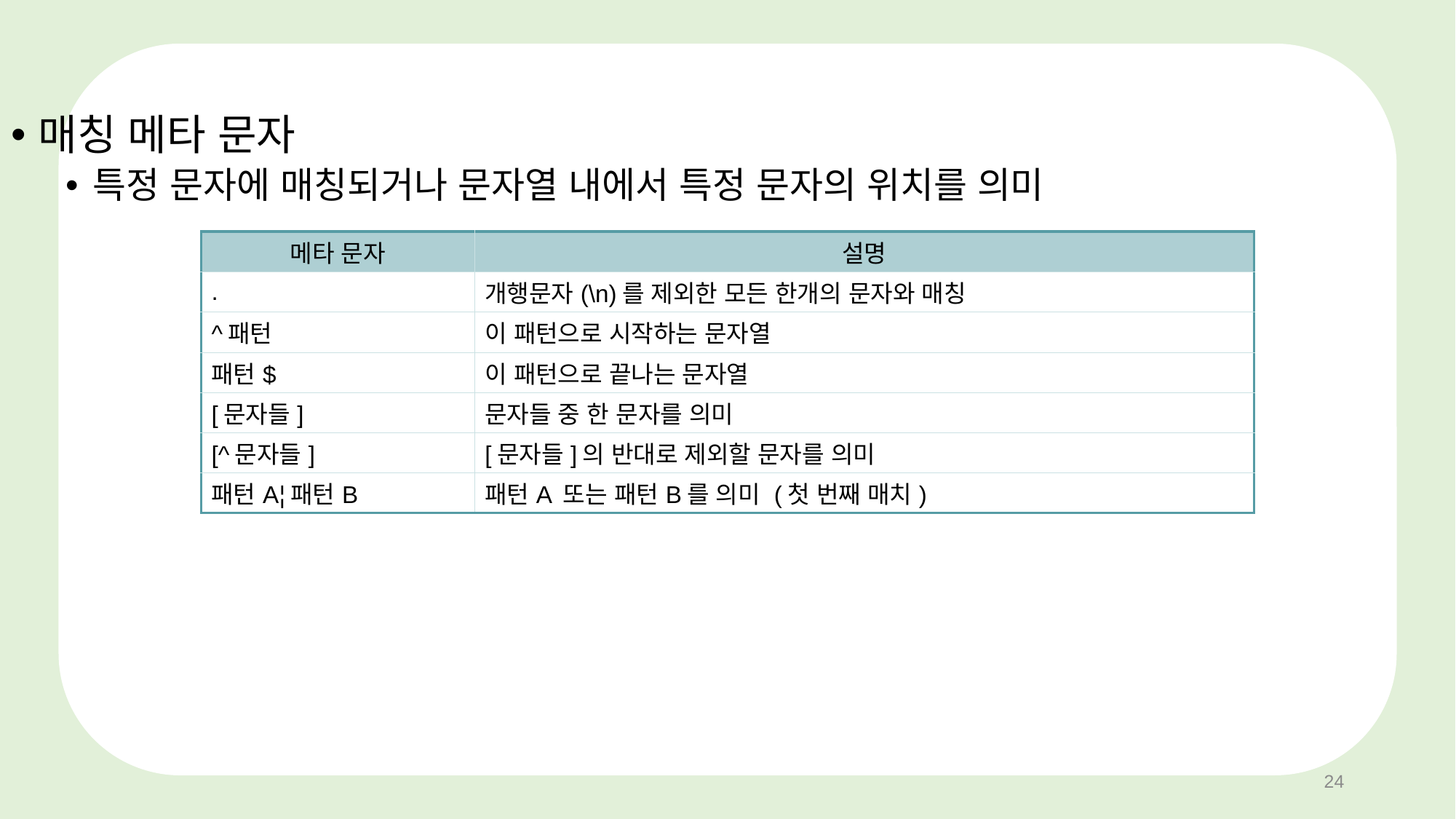

매칭 메타 문자
특정 문자에 매칭되거나 문자열 내에서 특정 문자의 위치를 의미

| 메타 문자 | 설명 |
| --- | --- |
| . | 개행문자(\n)를 제외한 모든 한개의 문자와 매칭 |
| ^패턴 | 이 패턴으로 시작하는 문자열 |
| 패턴$ | 이 패턴으로 끝나는 문자열 |
| [문자들] | 문자들 중 한 문자를 의미 |
| [^문자들] | [문자들]의 반대로 제외할 문자를 의미 |
| 패턴A¦패턴B | 패턴A 또는 패턴B를 의미 (첫 번째 매치) |
24